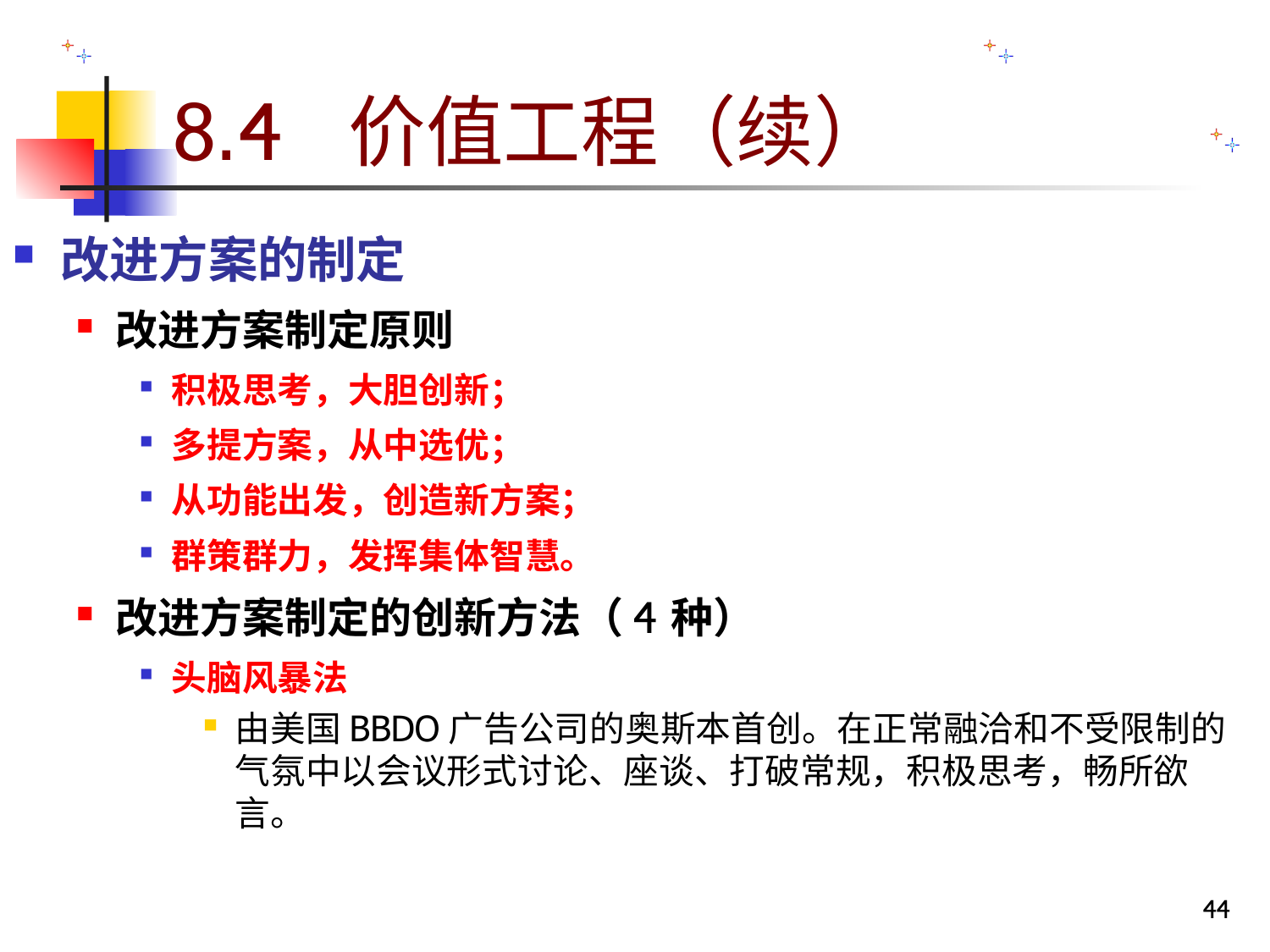

# 8.4  价值工程（续）
改进方案的制定
改进方案制定原则
积极思考，大胆创新；
多提方案，从中选优；
从功能出发，创造新方案；
群策群力，发挥集体智慧。
改进方案制定的创新方法（4种）
头脑风暴法
由美国BBDO广告公司的奥斯本首创。在正常融洽和不受限制的气氛中以会议形式讨论、座谈、打破常规，积极思考，畅所欲言。
44